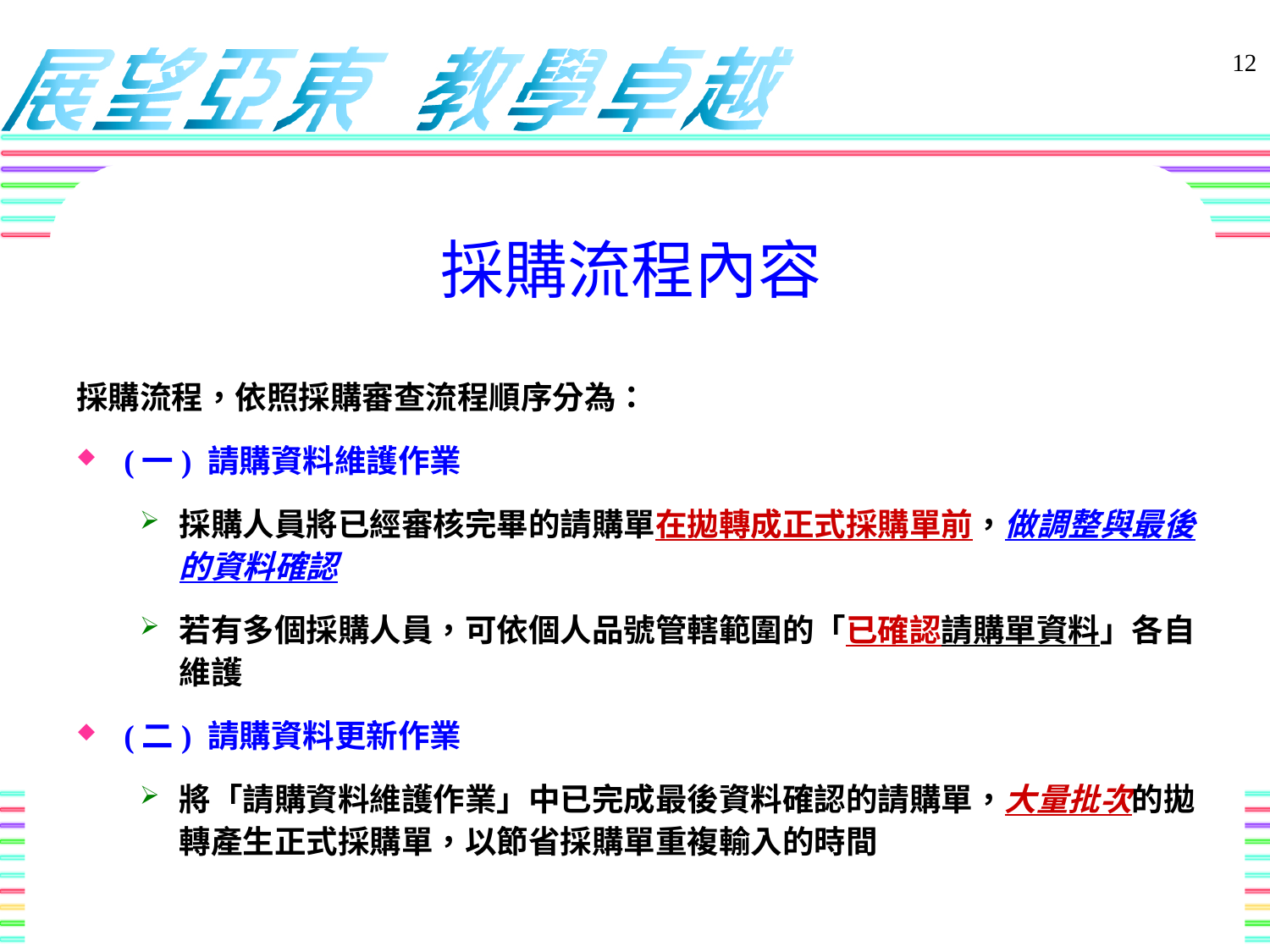

12
# 採購流程內容

採購流程，依照採購審查流程順序分為：
(一) 請購資料維護作業
採購人員將已經審核完畢的請購單在拋轉成正式採購單前，做調整與最後的資料確認
若有多個採購人員，可依個人品號管轄範圍的「已確認請購單資料」各自維護
(二) 請購資料更新作業
將「請購資料維護作業」中已完成最後資料確認的請購單，大量批次的拋轉產生正式採購單，以節省採購單重複輸入的時間